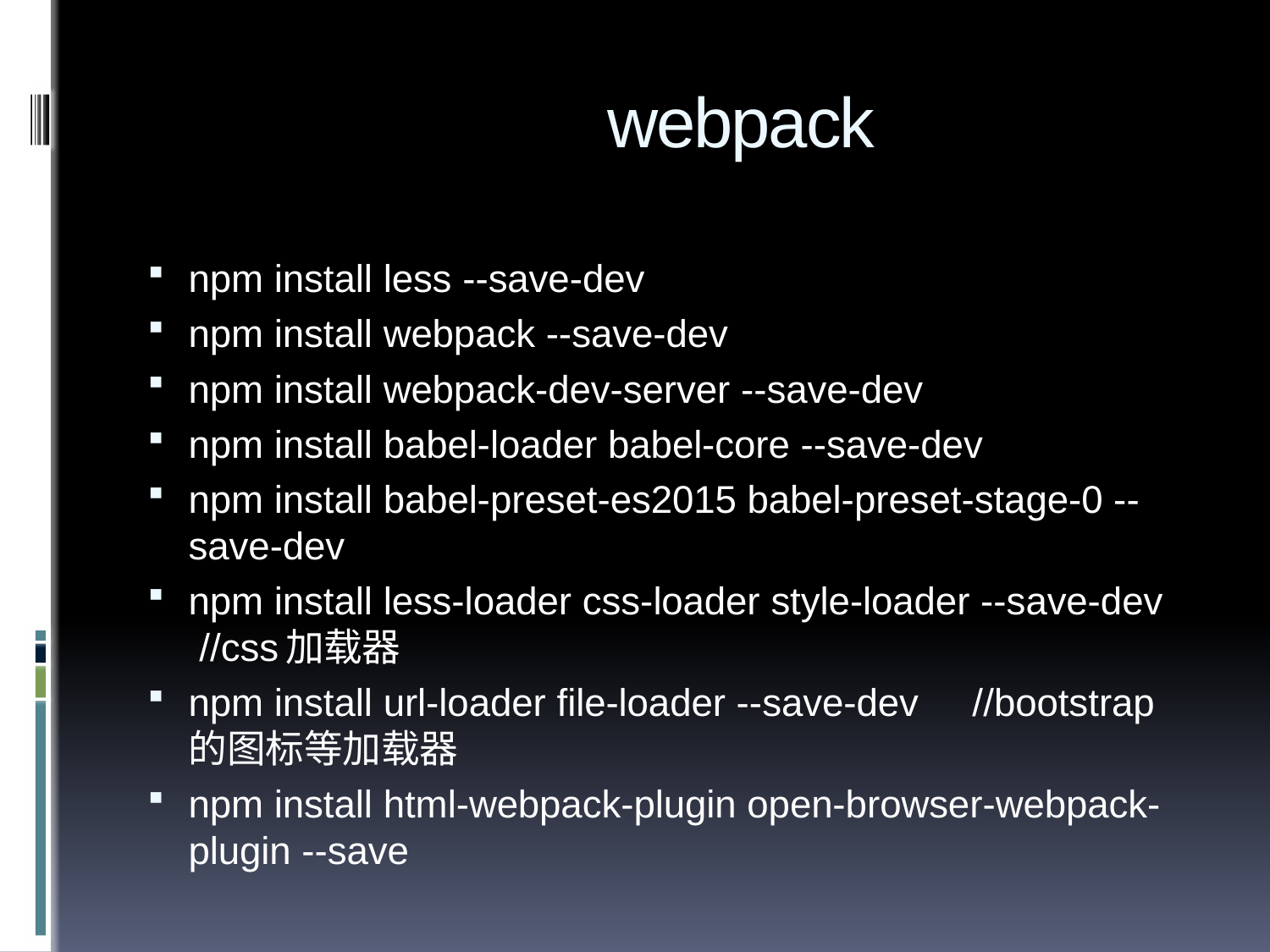

# webpack
npm install less --save-dev
npm install webpack --save-dev
npm install webpack-dev-server --save-dev
npm install babel-loader babel-core --save-dev
npm install babel-preset-es2015 babel-preset-stage-0 --save-dev
npm install less-loader css-loader style-loader --save-dev    //css加载器
npm install url-loader file-loader --save-dev     //bootstrap的图标等加载器
npm install html-webpack-plugin open-browser-webpack-plugin --save